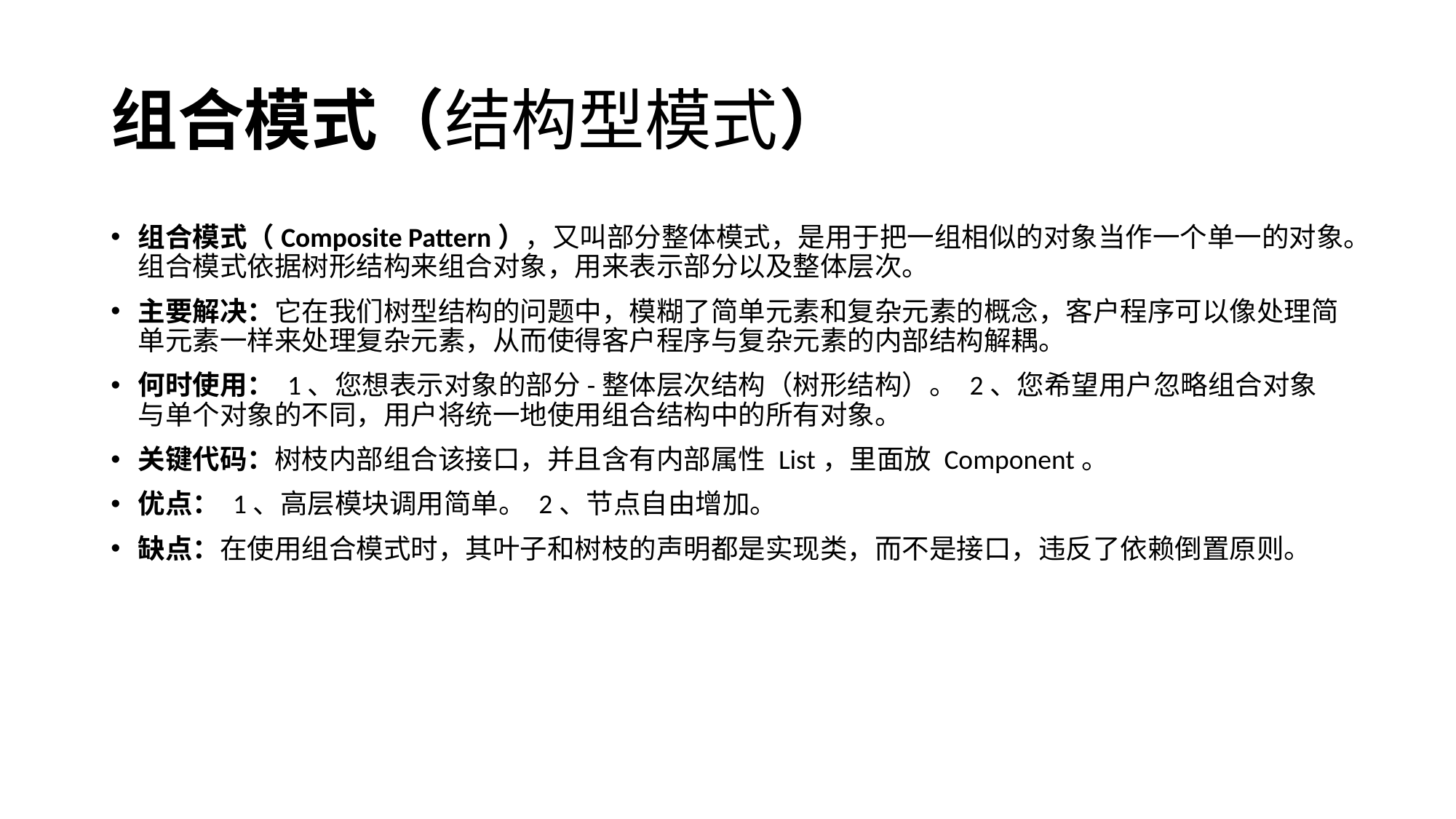

# 组合模式（结构型模式）
组合模式（Composite Pattern），又叫部分整体模式，是用于把一组相似的对象当作一个单一的对象。组合模式依据树形结构来组合对象，用来表示部分以及整体层次。
主要解决：它在我们树型结构的问题中，模糊了简单元素和复杂元素的概念，客户程序可以像处理简单元素一样来处理复杂元素，从而使得客户程序与复杂元素的内部结构解耦。
何时使用： 1、您想表示对象的部分-整体层次结构（树形结构）。 2、您希望用户忽略组合对象与单个对象的不同，用户将统一地使用组合结构中的所有对象。
关键代码：树枝内部组合该接口，并且含有内部属性 List，里面放 Component。
优点： 1、高层模块调用简单。 2、节点自由增加。
缺点：在使用组合模式时，其叶子和树枝的声明都是实现类，而不是接口，违反了依赖倒置原则。